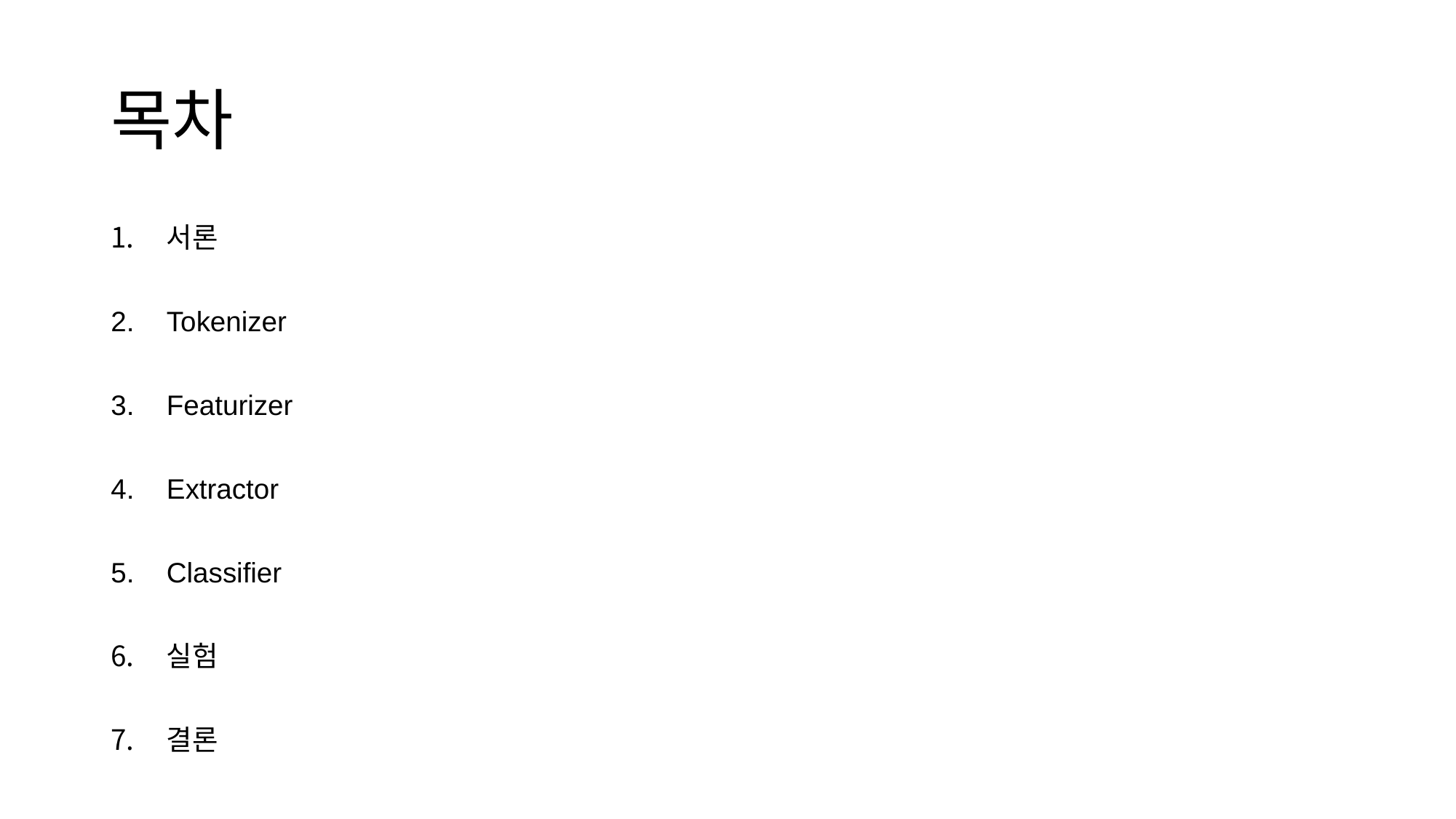

# 목차
서론

Tokenizer

Featurizer

Extractor

Classifier

실험

결론